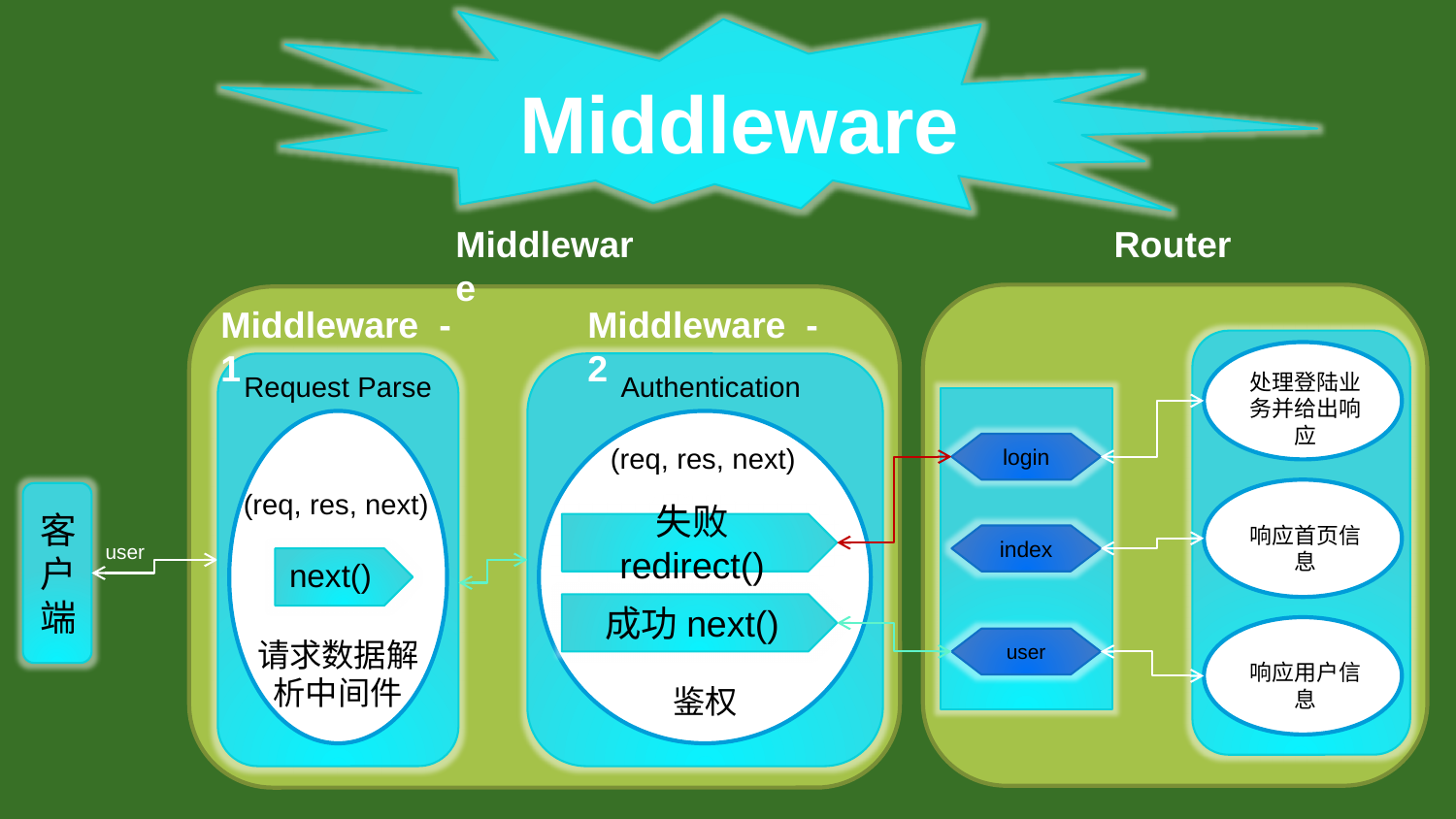

Middleware
Middleware
Router

Middleware  - 1
Middleware  - 2

处理登陆业务并给出响应
Request Parse
Authentication

(req, res, next)
login
(req, res, next)

客户端
失败 redirect()
响应首页信息
index
user

next()
成功next()

请求数据解析中间件
user
响应用户信息
鉴权